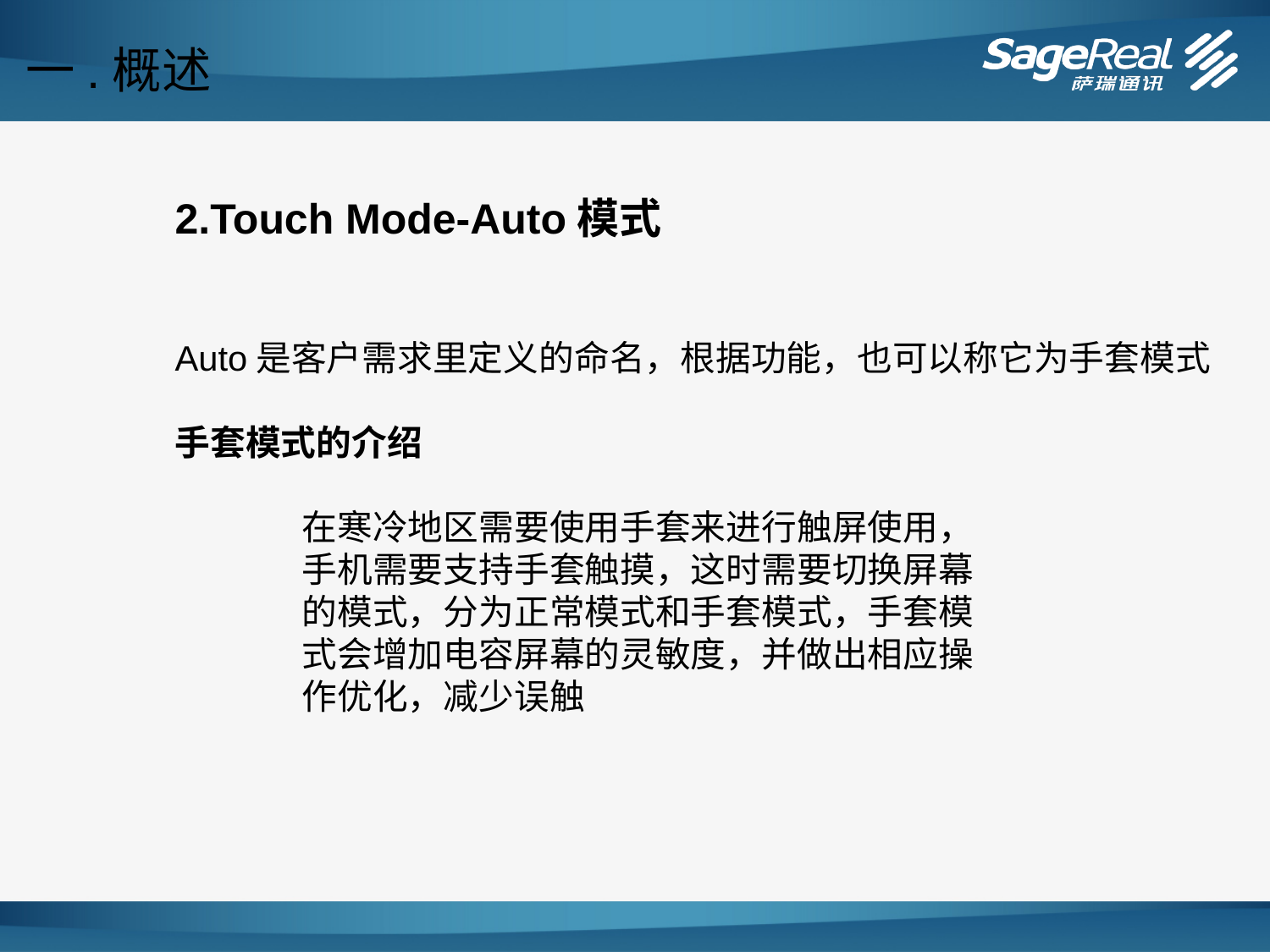

一.概述
	2.Touch Mode-Auto模式

	Auto是客户需求里定义的命名，根据功能，也可以称它为手套模式

	手套模式的介绍

	  	在寒冷地区需要使用手套来进行触屏使用，
		手机需要支持手套触摸，这时需要切换屏幕
		的模式，分为正常模式和手套模式，手套模
		式会增加电容屏幕的灵敏度，并做出相应操
		作优化，减少误触